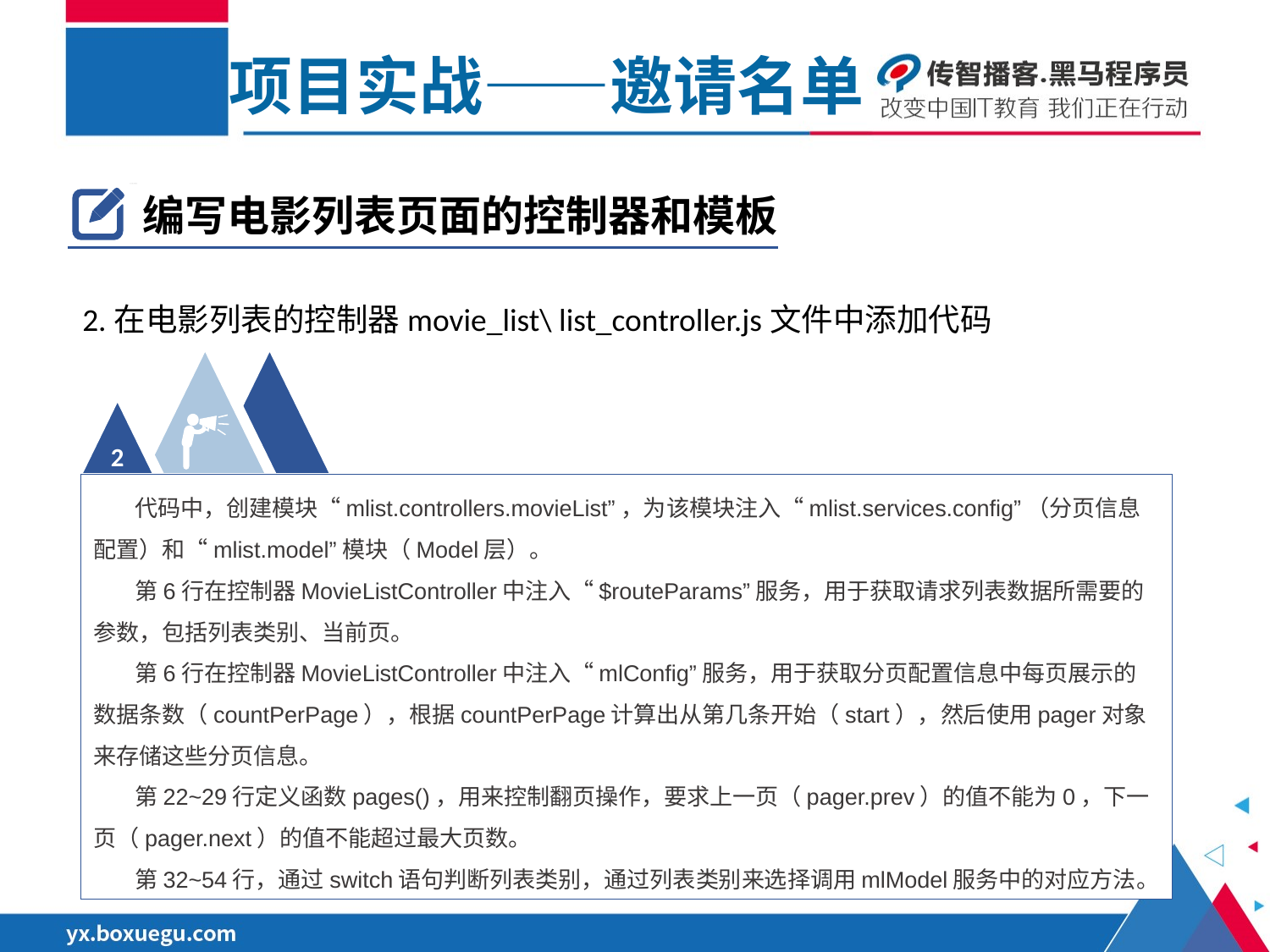

项目实战——邀请名单
编写电影列表页面的控制器和模板

2.在电影列表的控制器movie_list\ list_controller.js文件中添加代码

2

       代码中，创建模块“mlist.controllers.movieList”，为该模块注入“mlist.services.config”（分页信息配置）和“mlist.model”模块（Model层）。
       第6行在控制器MovieListController中注入“$routeParams”服务，用于获取请求列表数据所需要的参数，包括列表类别、当前页。
       第6行在控制器MovieListController中注入“mlConfig”服务，用于获取分页配置信息中每页展示的数据条数（countPerPage），根据countPerPage计算出从第几条开始（start），然后使用pager对象来存储这些分页信息。
       第22~29行定义函数pages()，用来控制翻页操作，要求上一页（pager.prev）的值不能为0，下一页（pager.next）的值不能超过最大页数。
       第32~54行，通过switch语句判断列表类别，通过列表类别来选择调用mlModel服务中的对应方法。